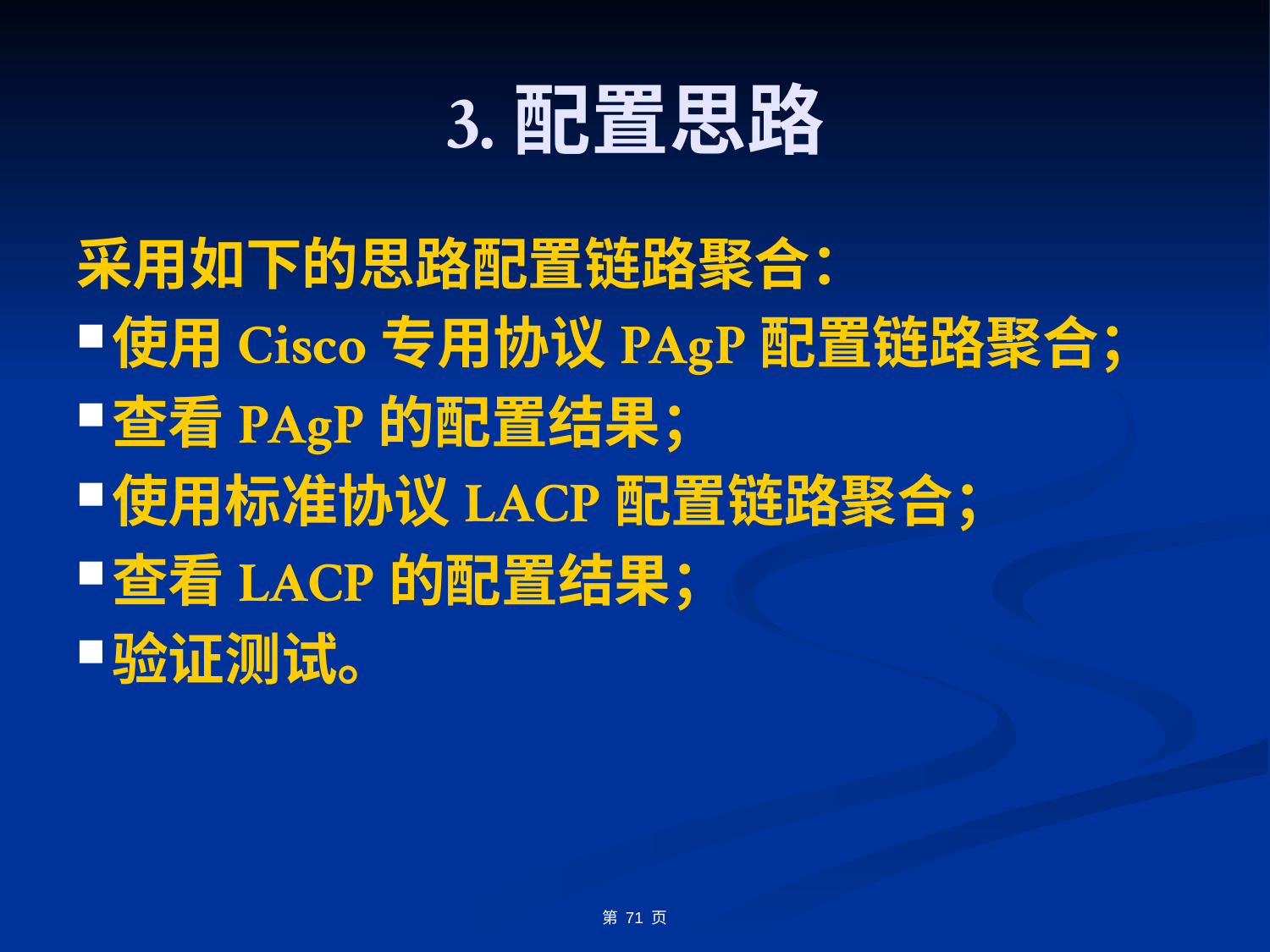

# 3.配置思路
采用如下的思路配置链路聚合：
使用Cisco专用协议PAgP配置链路聚合；
查看PAgP的配置结果；
使用标准协议LACP配置链路聚合；
查看LACP的配置结果；
验证测试。

第 71 页